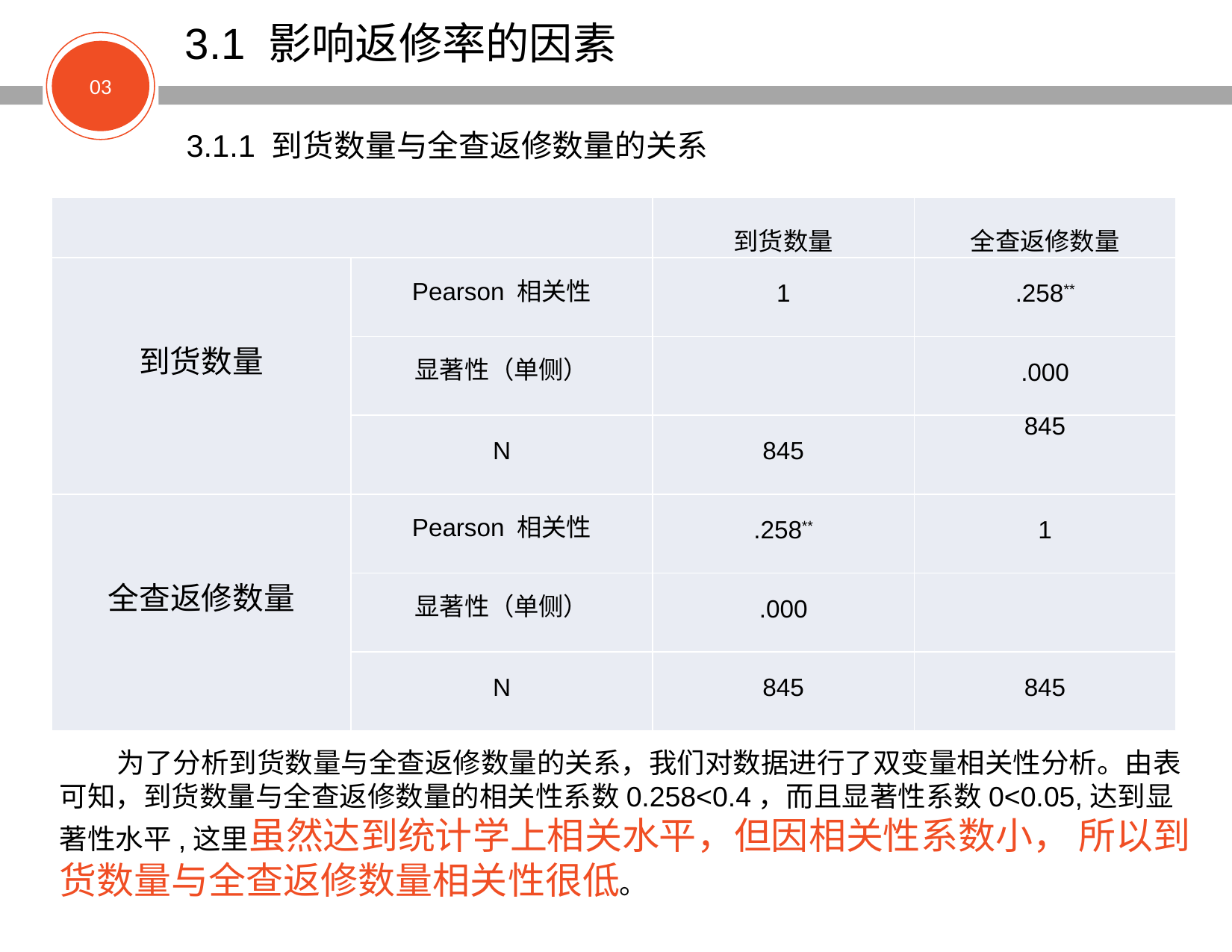

3.1 影响返修率的因素

03

3.1.1 到货数量与全查返修数量的关系
|  |  | 到货数量 | 全查返修数量 |
| --- | --- | --- | --- |
| 到货数量 | Pearson 相关性 | 1 | .258\*\* |
|  | 显著性（单侧） |  | .000 |
|  | N | 845 | 845 |
| 全查返修数量 | Pearson 相关性 | .258\*\* | 1 |
|  | 显著性（单侧） | .000 |  |
|  | N | 845 | 845 |
        为了分析到货数量与全查返修数量的关系，我们对数据进行了双变量相关性分析。由表可知，到货数量与全查返修数量的相关性系数0.258<0.4，而且显著性系数0<0.05,达到显著性水平,这里虽然达到统计学上相关水平，但因相关性系数小， 所以到货数量与全查返修数量相关性很低。